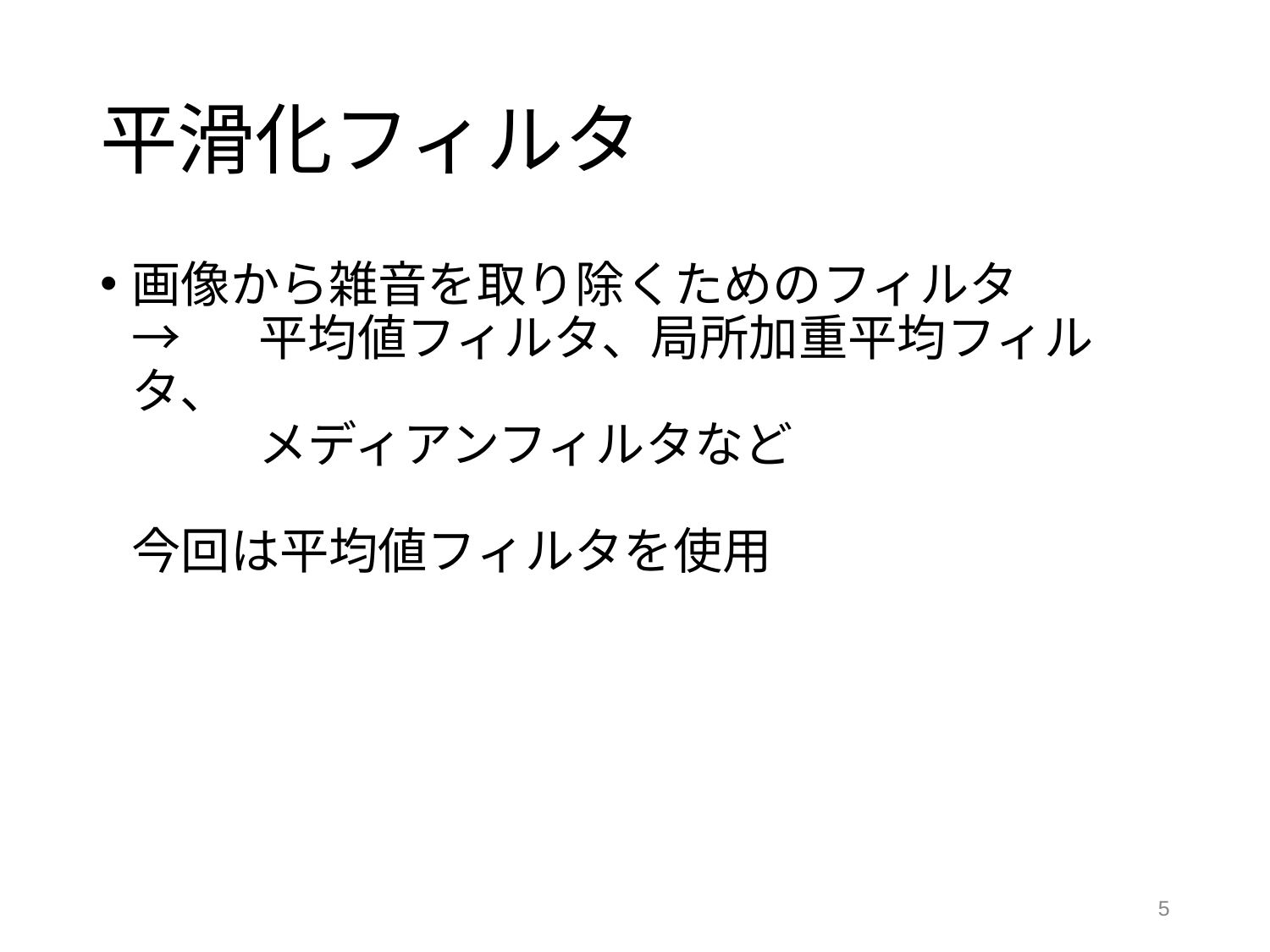

# 平滑化フィルタ
画像から雑音を取り除くためのフィルタ
→	平均値フィルタ、局所加重平均フィルタ、
		メディアンフィルタなど
今回は平均値フィルタを使用

5